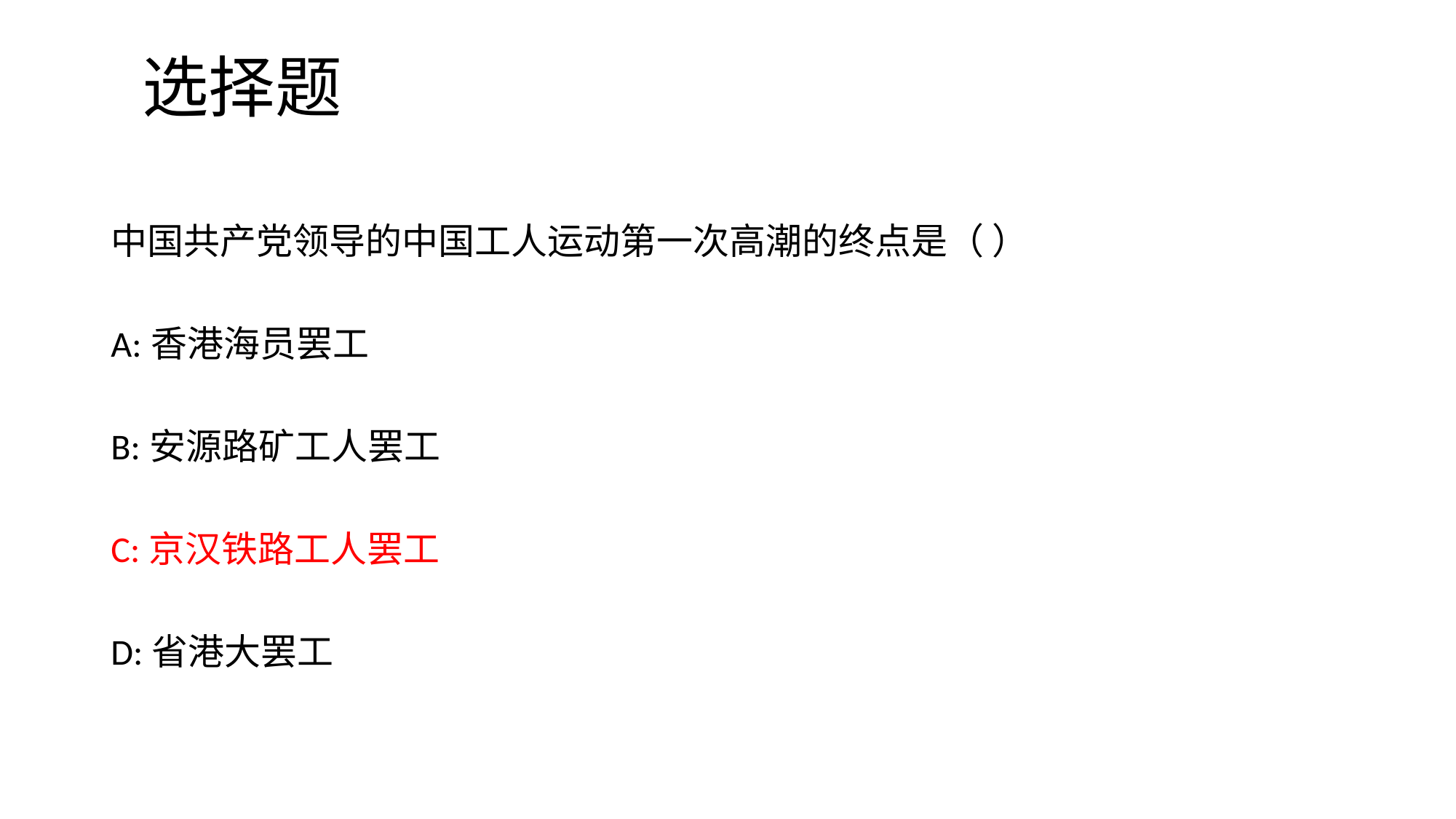

# 选择题
中国共产党领导的中国工人运动第一次高潮的终点是（ ）
A:香港海员罢工
B:安源路矿工人罢工
C:京汉铁路工人罢工
D:省港大罢工